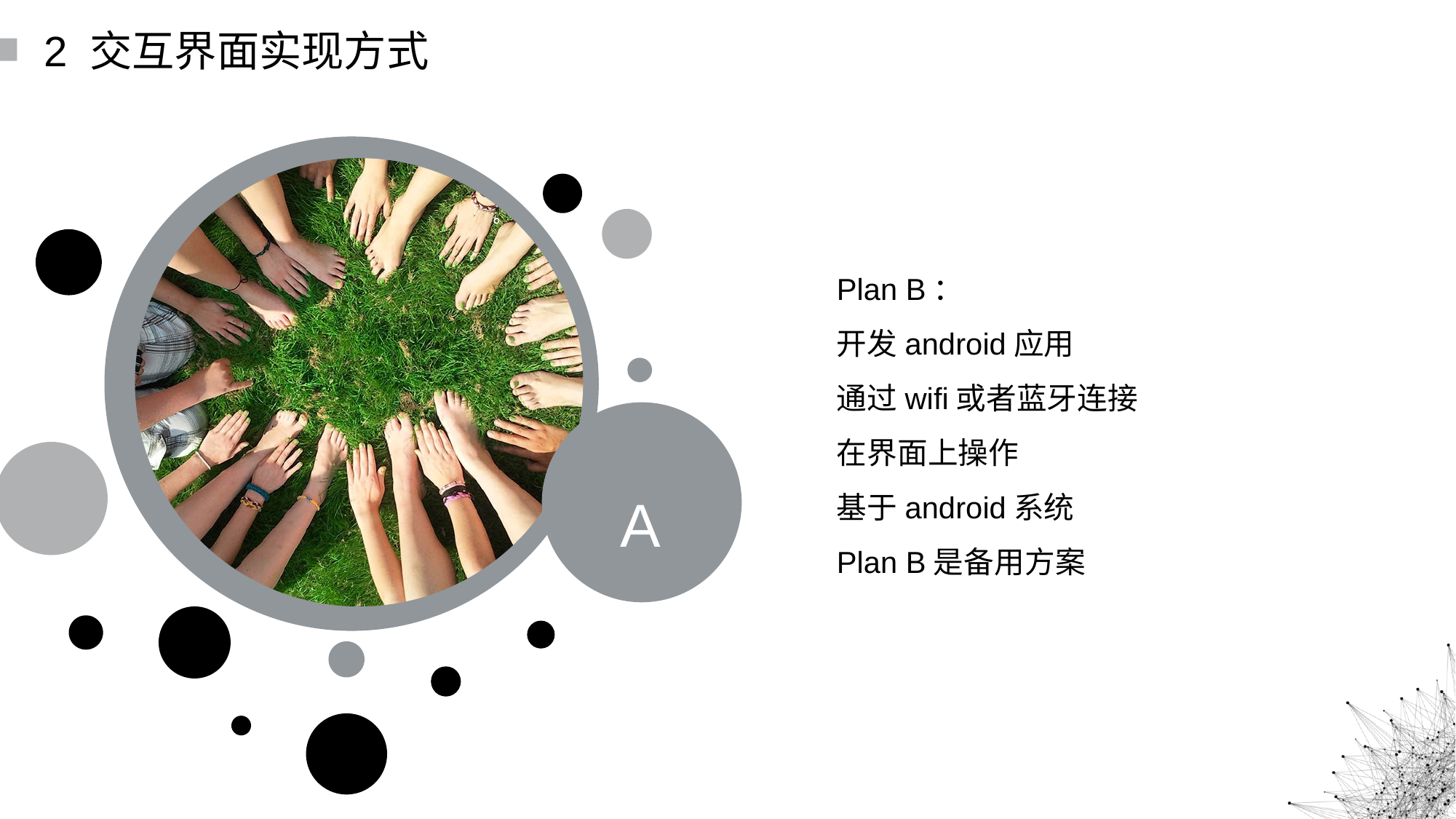

2 交互界面实现方式

Plan B：
开发android应用
通过wifi或者蓝牙连接
在界面上操作
基于android系统
Plan B是备用方案

A